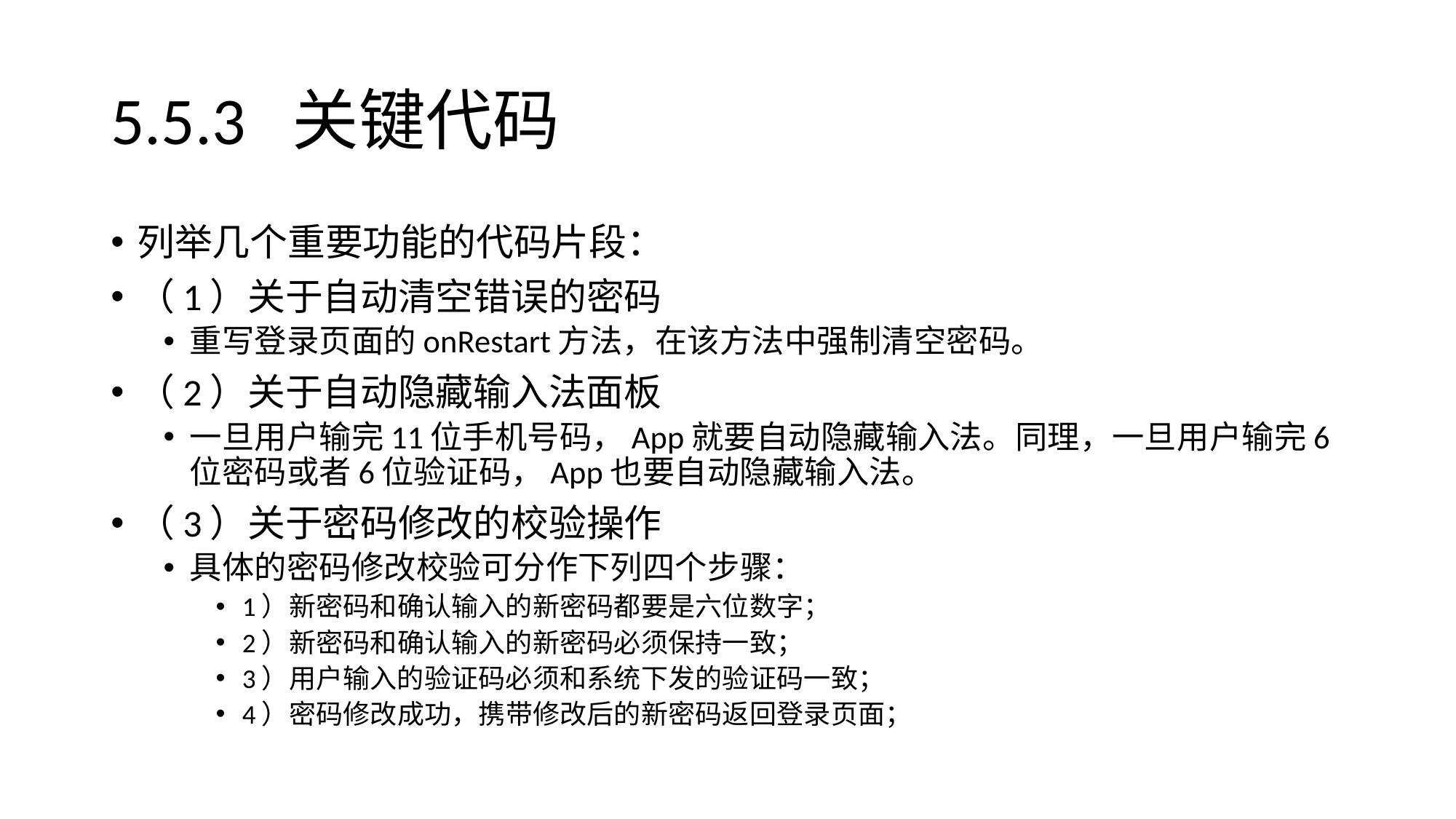

# 5.5.3  关键代码
列举几个重要功能的代码片段：
（1）关于自动清空错误的密码
重写登录页面的onRestart方法，在该方法中强制清空密码。
（2）关于自动隐藏输入法面板
一旦用户输完11位手机号码，App就要自动隐藏输入法。同理，一旦用户输完6位密码或者6位验证码，App也要自动隐藏输入法。
（3）关于密码修改的校验操作
具体的密码修改校验可分作下列四个步骤：
1）新密码和确认输入的新密码都要是六位数字；
2）新密码和确认输入的新密码必须保持一致；
3）用户输入的验证码必须和系统下发的验证码一致；
4）密码修改成功，携带修改后的新密码返回登录页面；